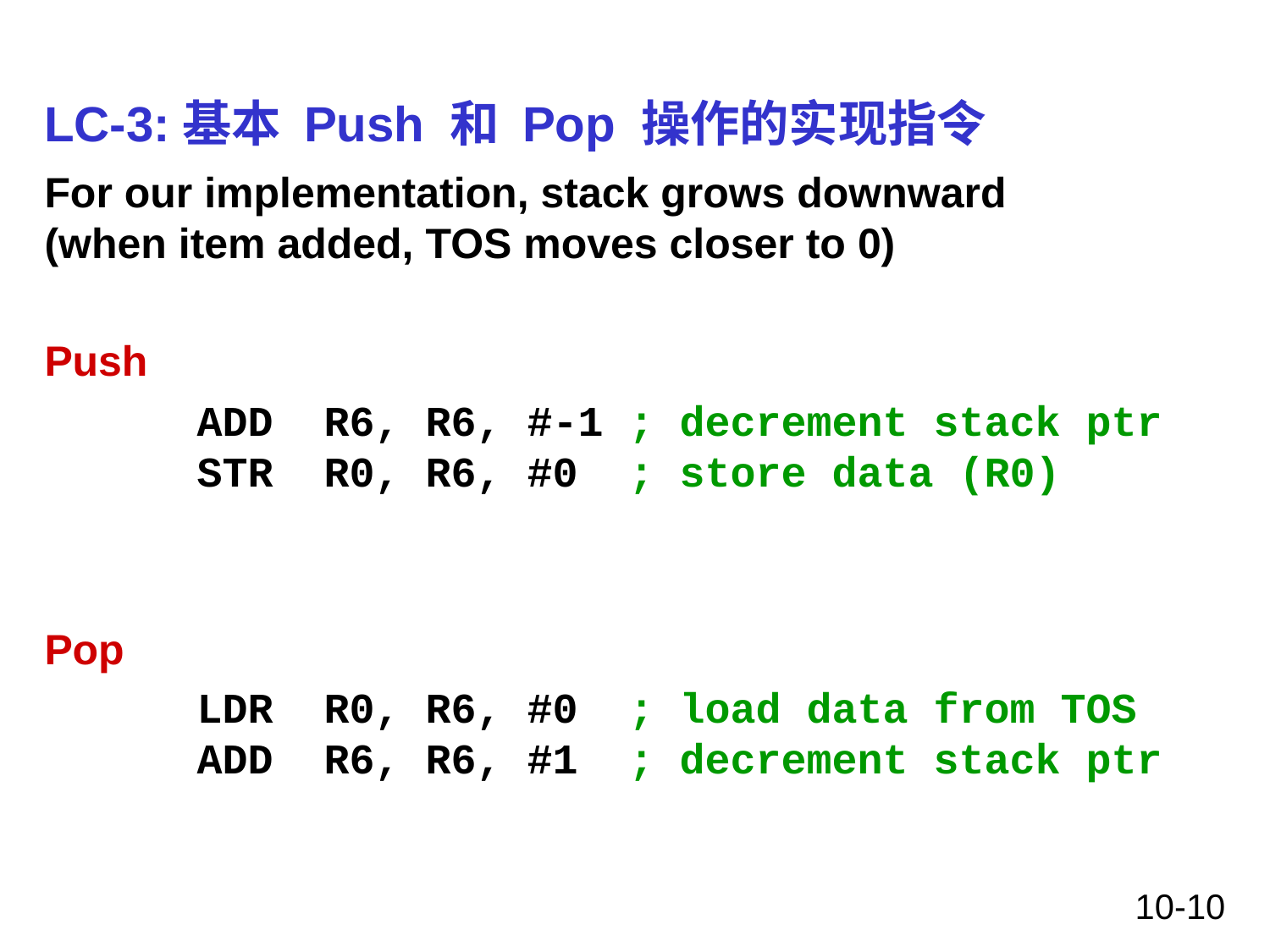

# LC-3:基本 Push 和 Pop 操作的实现指令
For our implementation, stack grows downward
(when item added, TOS moves closer to 0)

Push
      ADD  R6, R6, #-1 ; decrement stack ptr
      STR  R0, R6, #0  ; store data (R0)

Pop
      LDR  R0, R6, #0  ; load data from TOS
      ADD  R6, R6, #1  ; decrement stack ptr
10-10